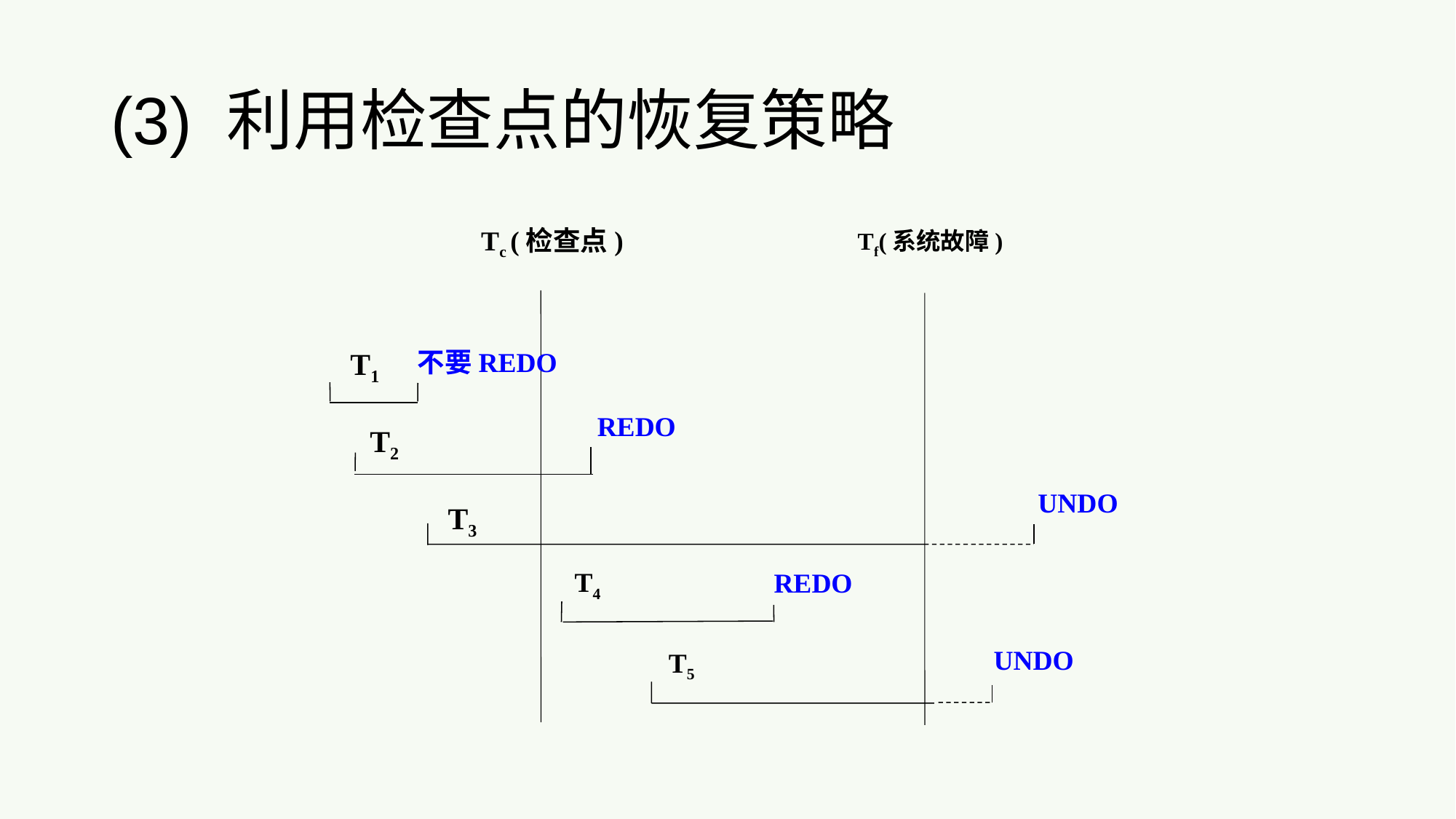

# (3) 利用检查点的恢复策略
Tc (检查点)
Tf(系统故障)

不要REDO
T1

 REDO
T2

UNDO
T3

T4

 REDO

UNDO
T5